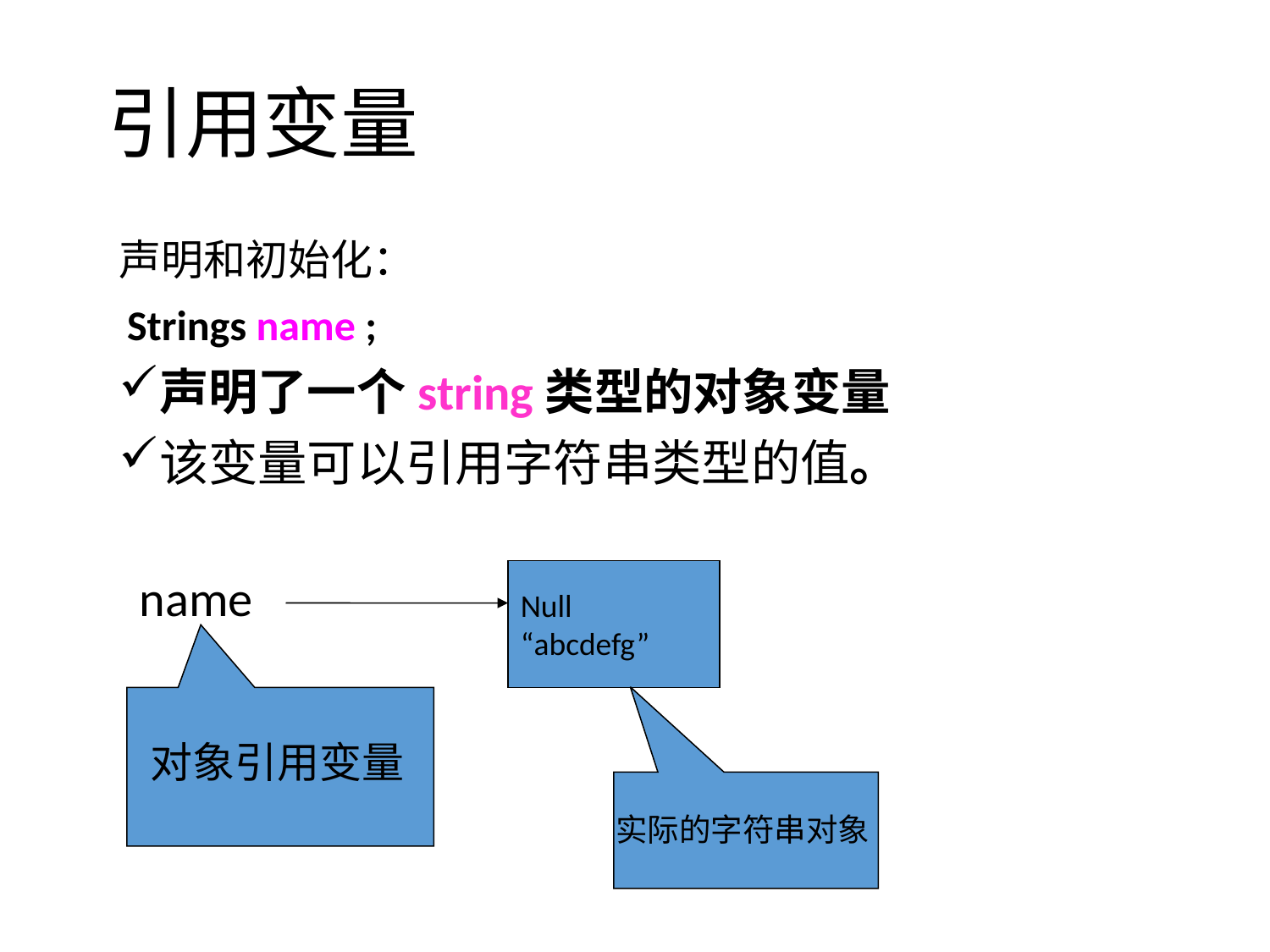

# 引用变量
声明和初始化：
 Strings name ;
声明了一个string类型的对象变量
该变量可以引用字符串类型的值。
name
Null
“abcdefg”

对象引用变量

实际的字符串对象